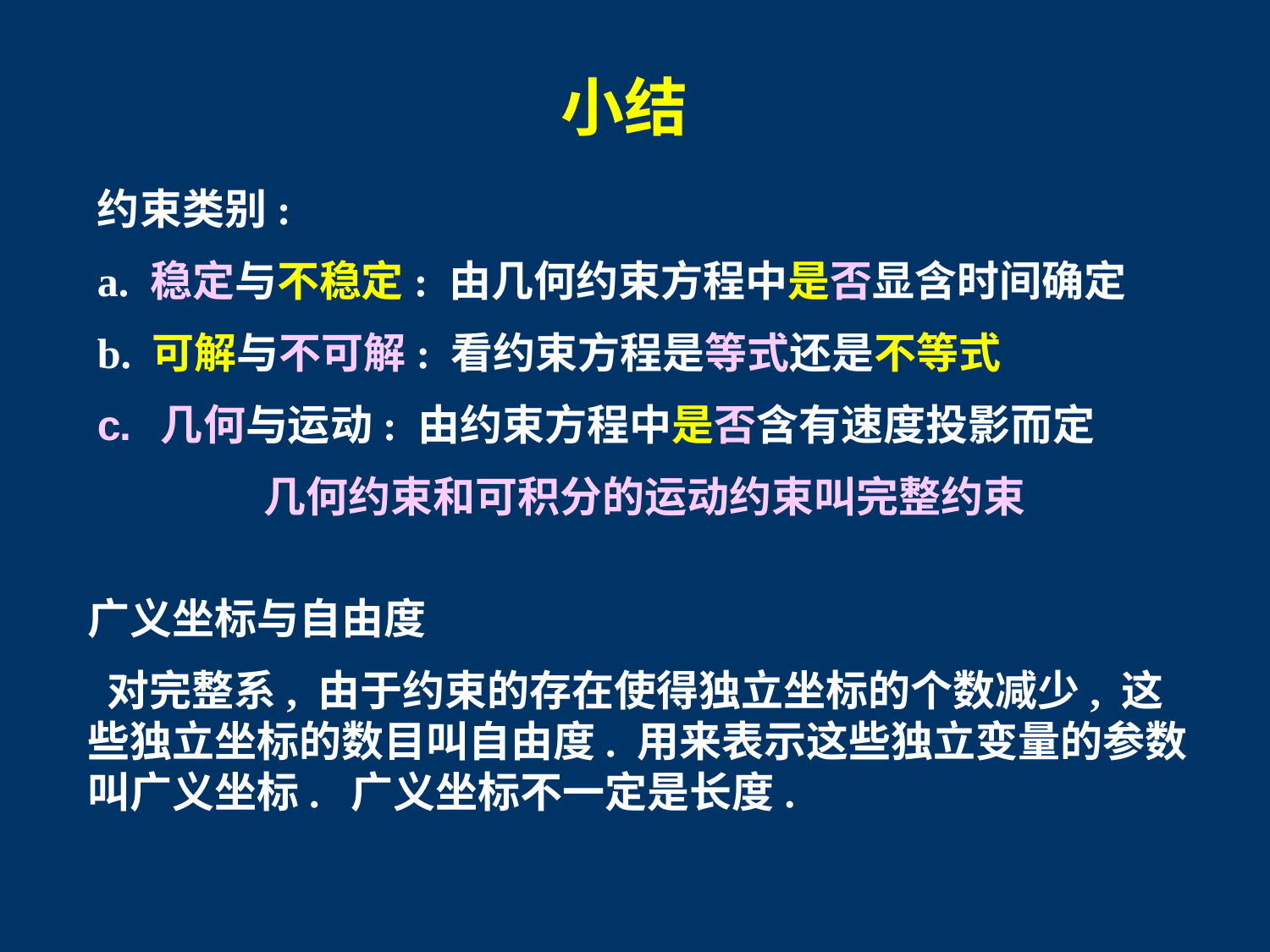

# 小结
约束类别:
a. 稳定与不稳定: 由几何约束方程中是否显含时间确定
b. 可解与不可解: 看约束方程是等式还是不等式
几何与运动: 由约束方程中是否含有速度投影而定
几何约束和可积分的运动约束叫完整约束
广义坐标与自由度
 对完整系, 由于约束的存在使得独立坐标的个数减少, 这些独立坐标的数目叫自由度. 用来表示这些独立变量的参数叫广义坐标.  广义坐标不一定是长度.